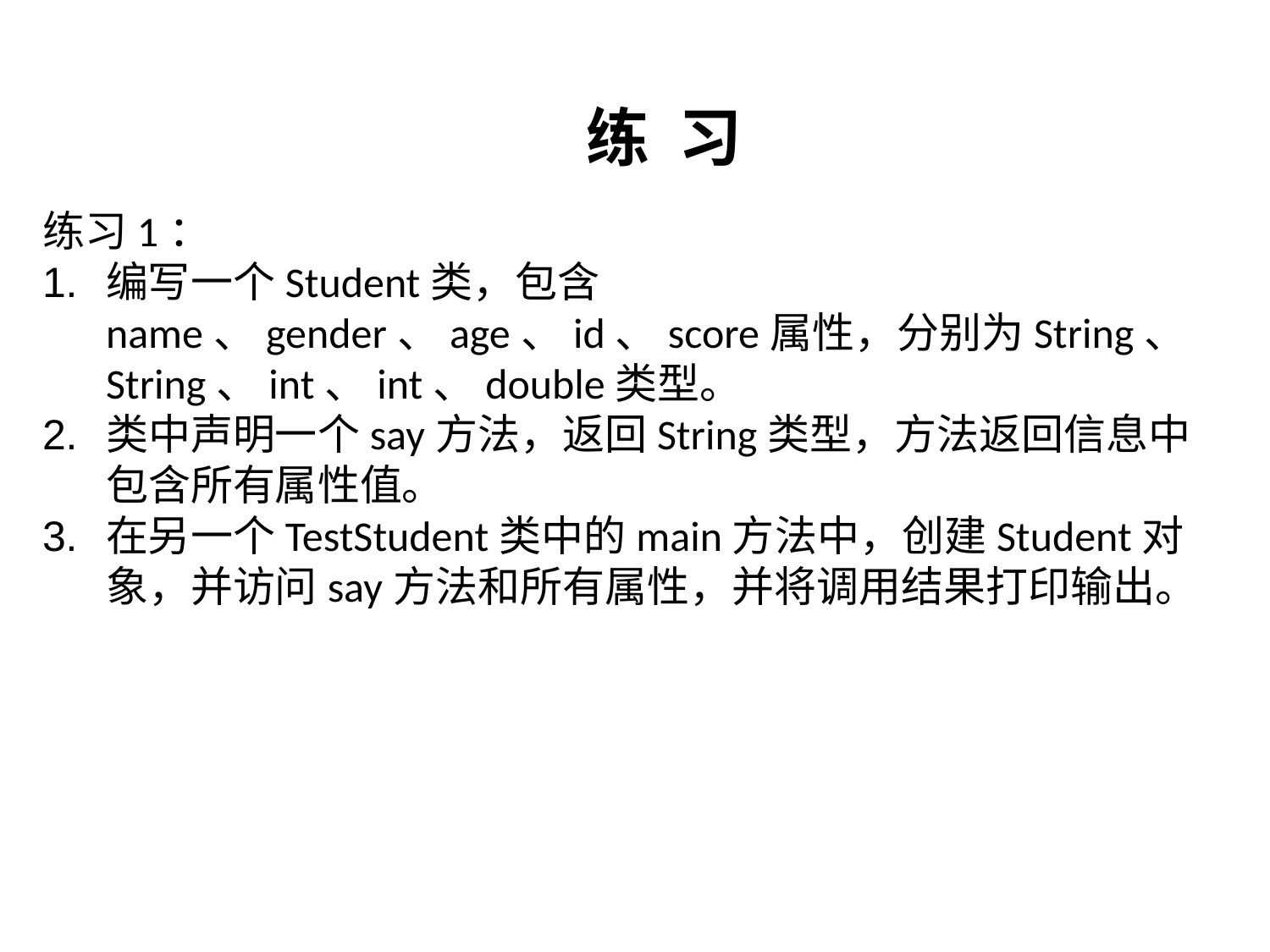

# 练  习
练习1：
编写一个Student类，包含name、gender、age、id、score属性，分别为String、String、int、int、double类型。
类中声明一个say方法，返回String类型，方法返回信息中包含所有属性值。
在另一个TestStudent类中的main方法中，创建Student对象，并访问say方法和所有属性，并将调用结果打印输出。